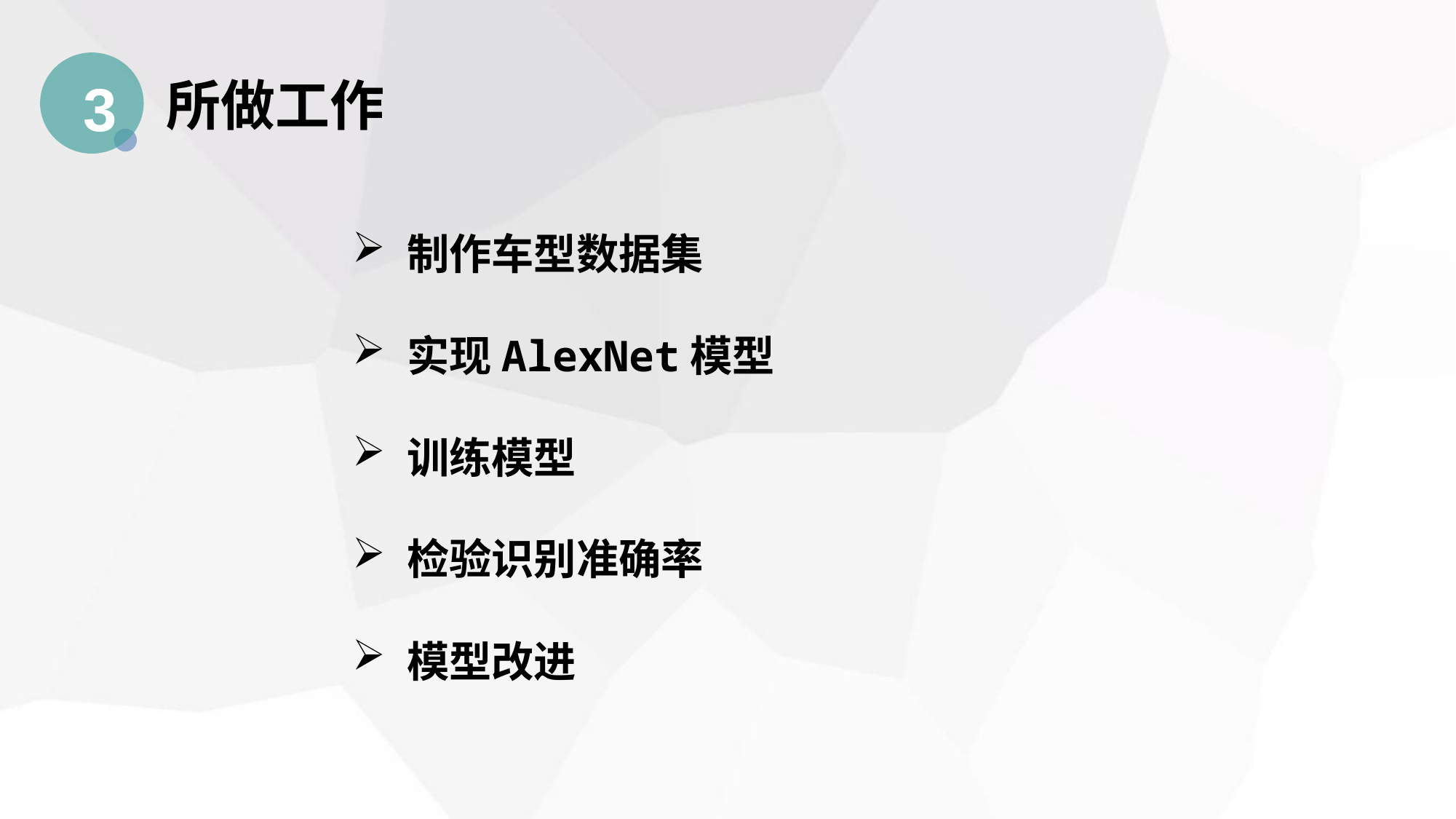

所做工作
3

制作车型数据集

实现AlexNet模型

训练模型

检验识别准确率

模型改进